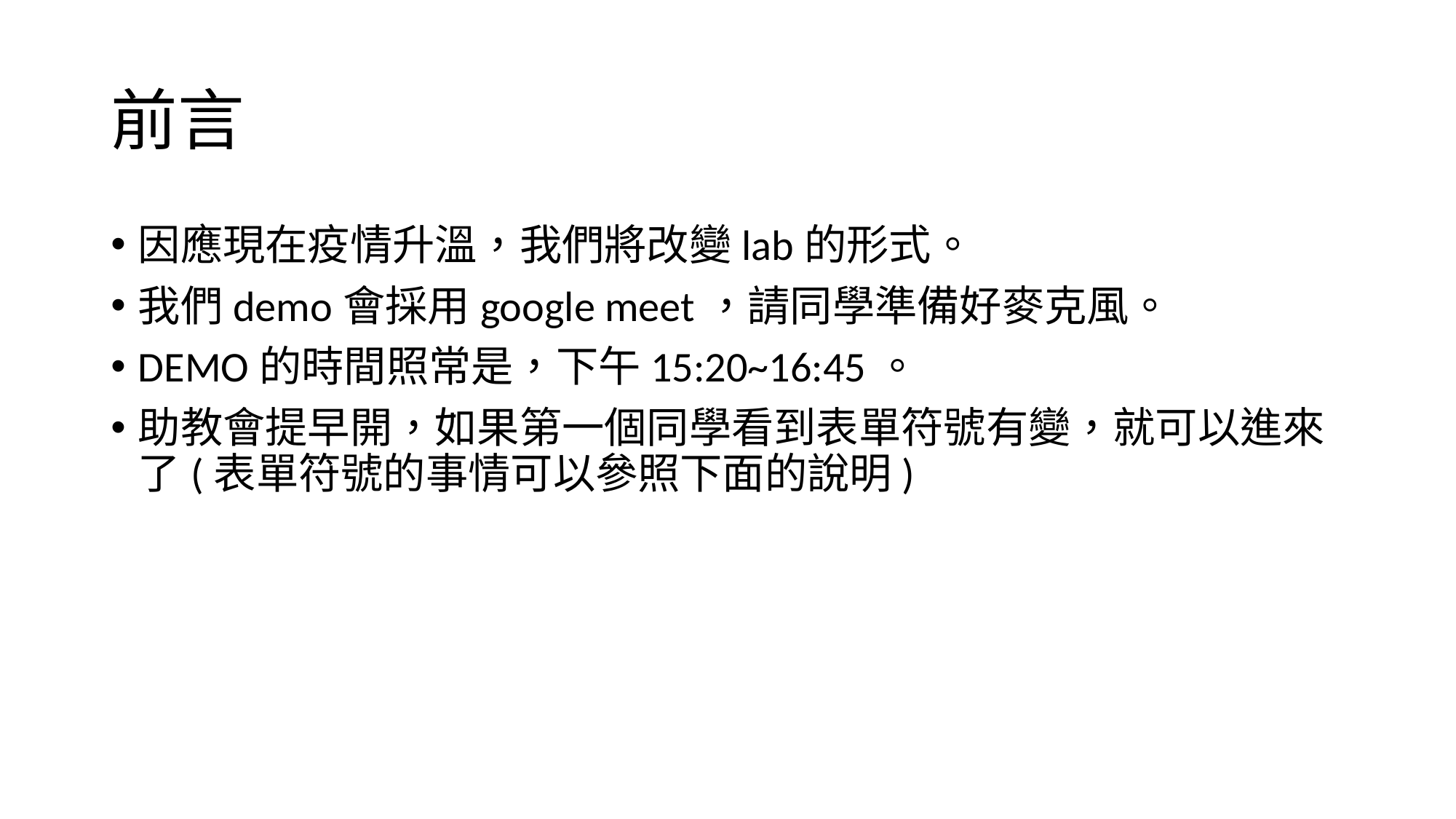

# 前言
因應現在疫情升溫，我們將改變lab的形式。
我們demo會採用google meet，請同學準備好麥克風。
DEMO的時間照常是，下午15:20~16:45。
助教會提早開，如果第一個同學看到表單符號有變，就可以進來了(表單符號的事情可以參照下面的說明)